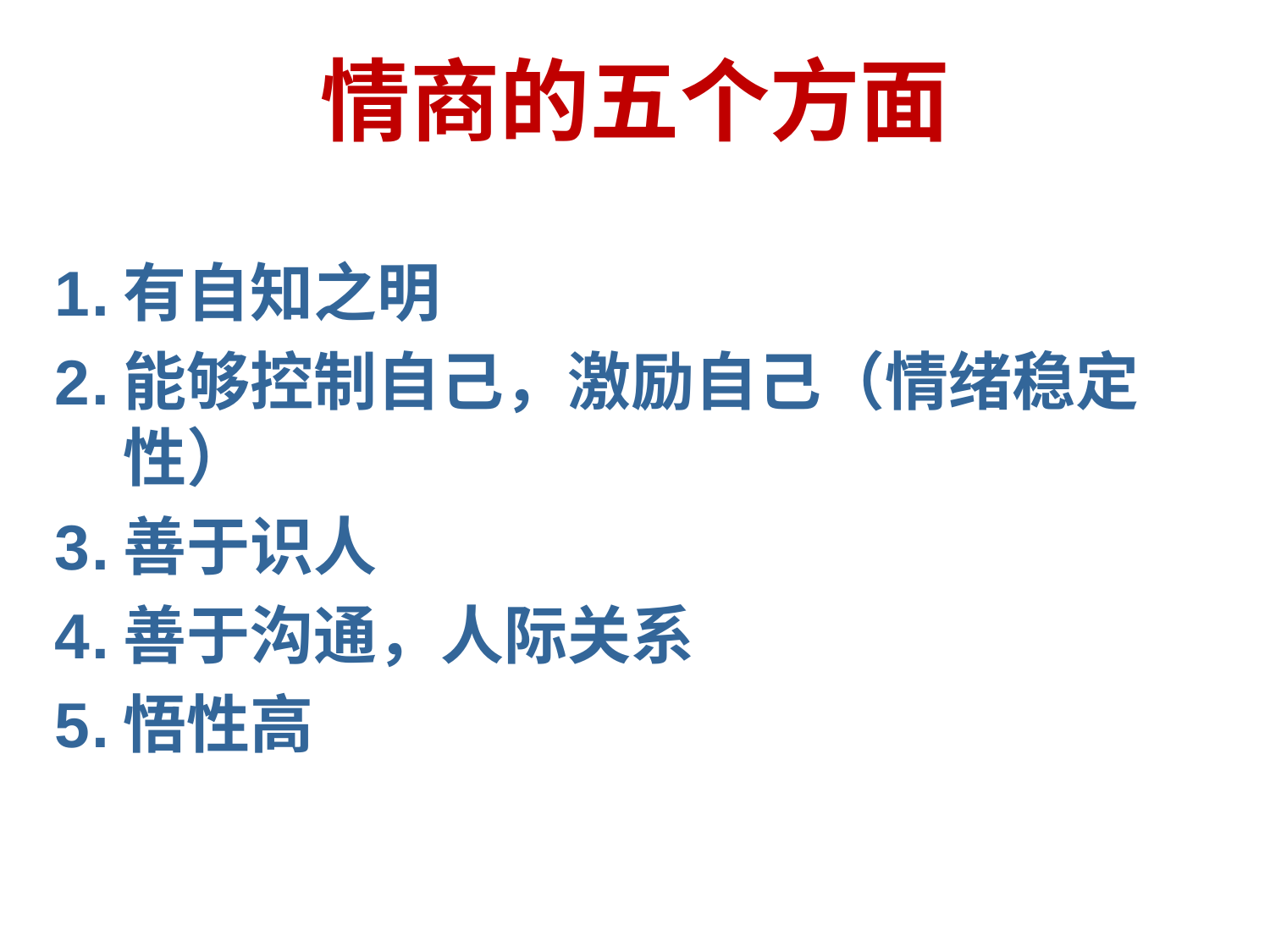

# 情商的五个方面
有自知之明
能够控制自己，激励自己（情绪稳定性）
善于识人
善于沟通，人际关系
悟性高